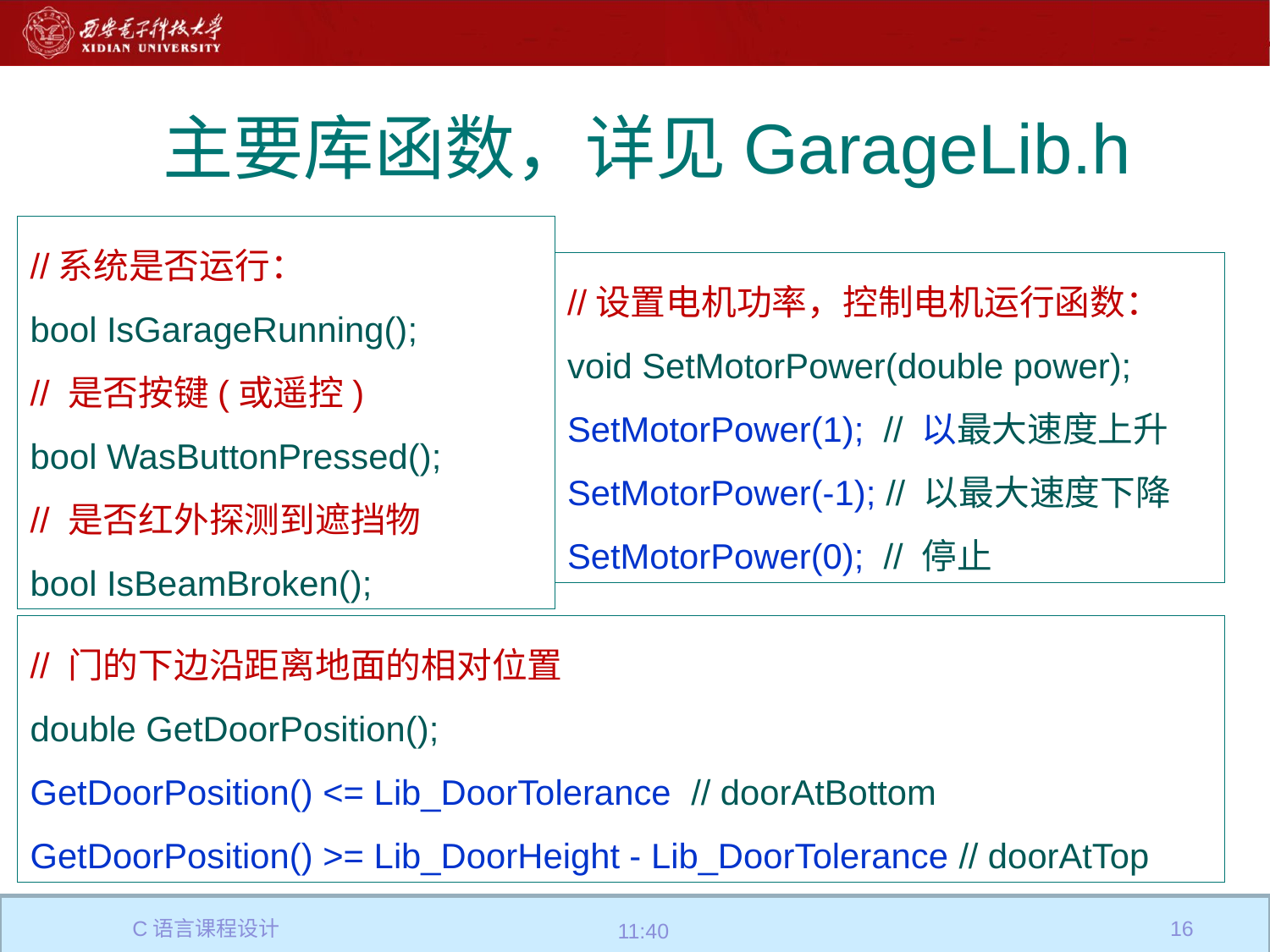

# 主要库函数，详见GarageLib.h
//系统是否运行：
bool IsGarageRunning();
// 是否按键(或遥控)
bool WasButtonPressed();
// 是否红外探测到遮挡物
bool IsBeamBroken();
//设置电机功率，控制电机运行函数：
void SetMotorPower(double power);
SetMotorPower(1);  // 以最大速度上升
SetMotorPower(-1); // 以最大速度下降
SetMotorPower(0);  // 停止
// 门的下边沿距离地面的相对位置
double GetDoorPosition();
GetDoorPosition() <= Lib_DoorTolerance  // doorAtBottom GetDoorPosition() >= Lib_DoorHeight - Lib_DoorTolerance // doorAtTop
C语言课程设计
16
11:40